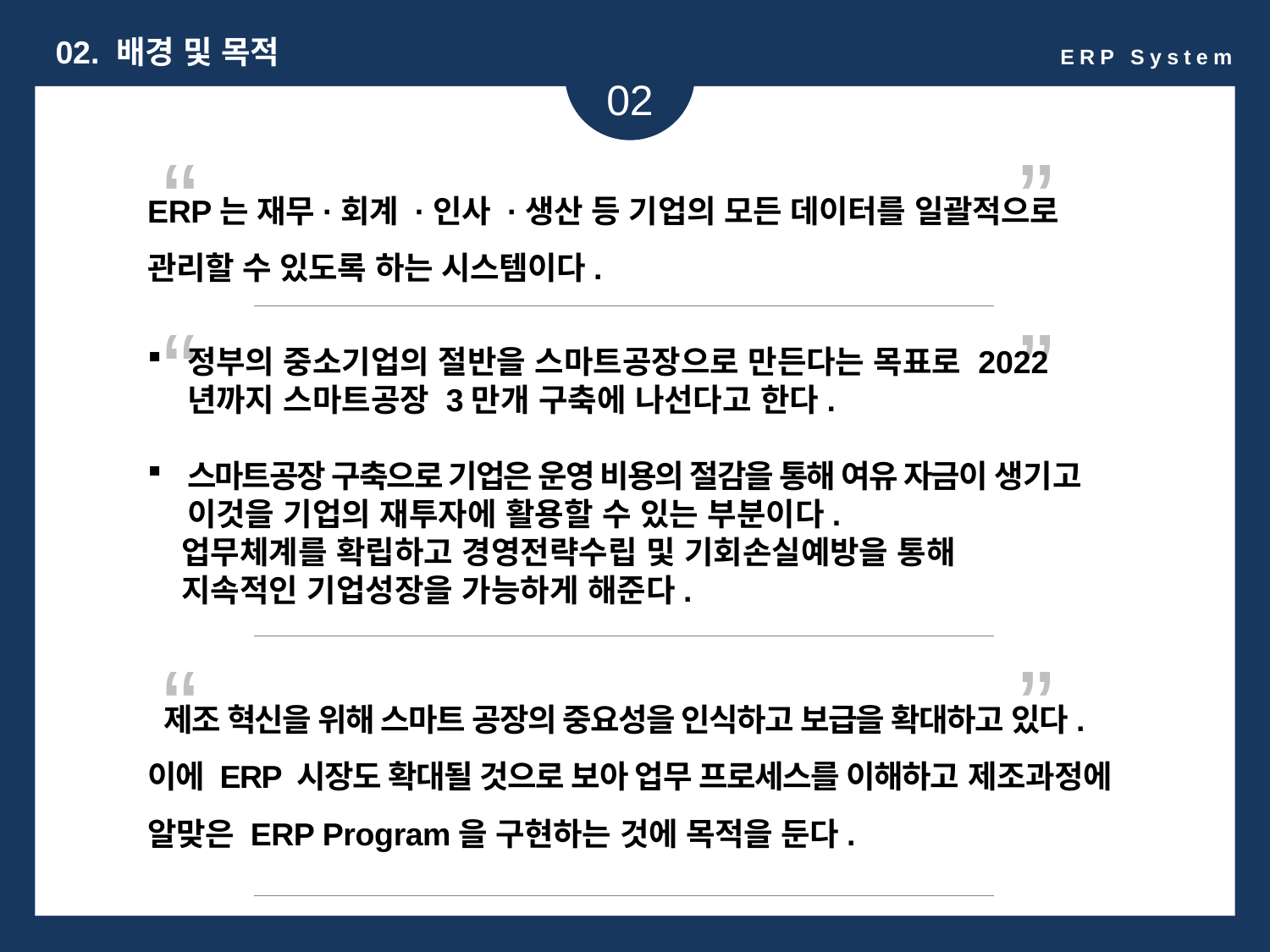

02. 배경 및 목적
ERP System
02

“                            ”
ERP는 재무·회계 ·인사 ·생산 등 기업의 모든 데이터를 일괄적으로  관리할 수 있도록 하는 시스템이다.
“                            ”
정부의 중소기업의 절반을 스마트공장으로 만든다는 목표로 2022년까지 스마트공장 3만개 구축에 나선다고 한다.

스마트공장 구축으로 기업은 운영 비용의 절감을 통해 여유 자금이 생기고 이것을 기업의 재투자에 활용할 수 있는 부분이다.
   업무체계를 확립하고 경영전략수립 및 기회손실예방을 통해
   지속적인 기업성장을 가능하게 해준다.
“                            ”
 제조 혁신을 위해 스마트 공장의 중요성을 인식하고 보급을 확대하고 있다. 이에 ERP 시장도 확대될 것으로 보아 업무 프로세스를 이해하고 제조과정에 알맞은 ERP Program을 구현하는 것에 목적을 둔다.